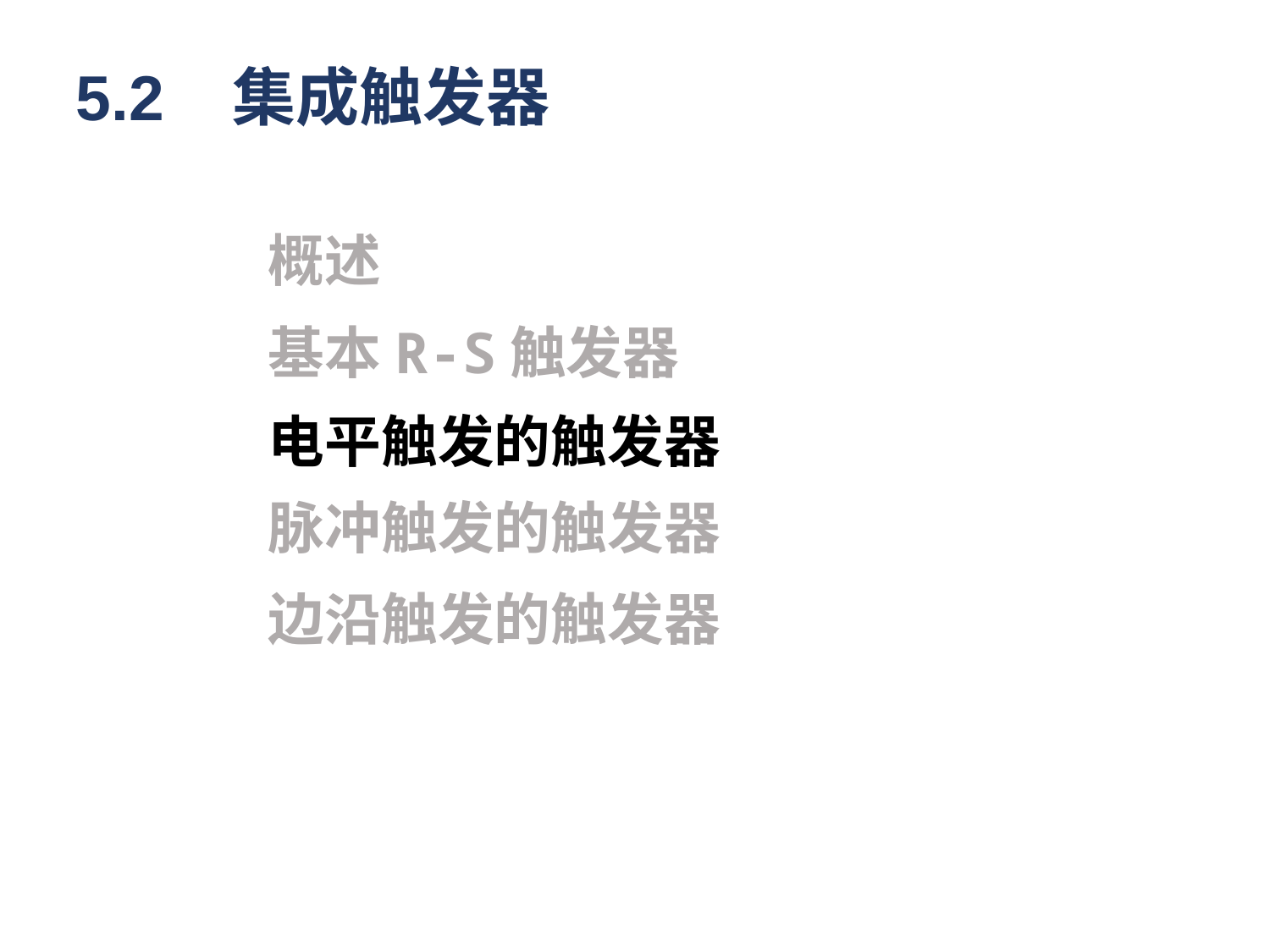

5.2   集成触发器
概述
基本R-S触发器
电平触发的触发器
脉冲触发的触发器
边沿触发的触发器